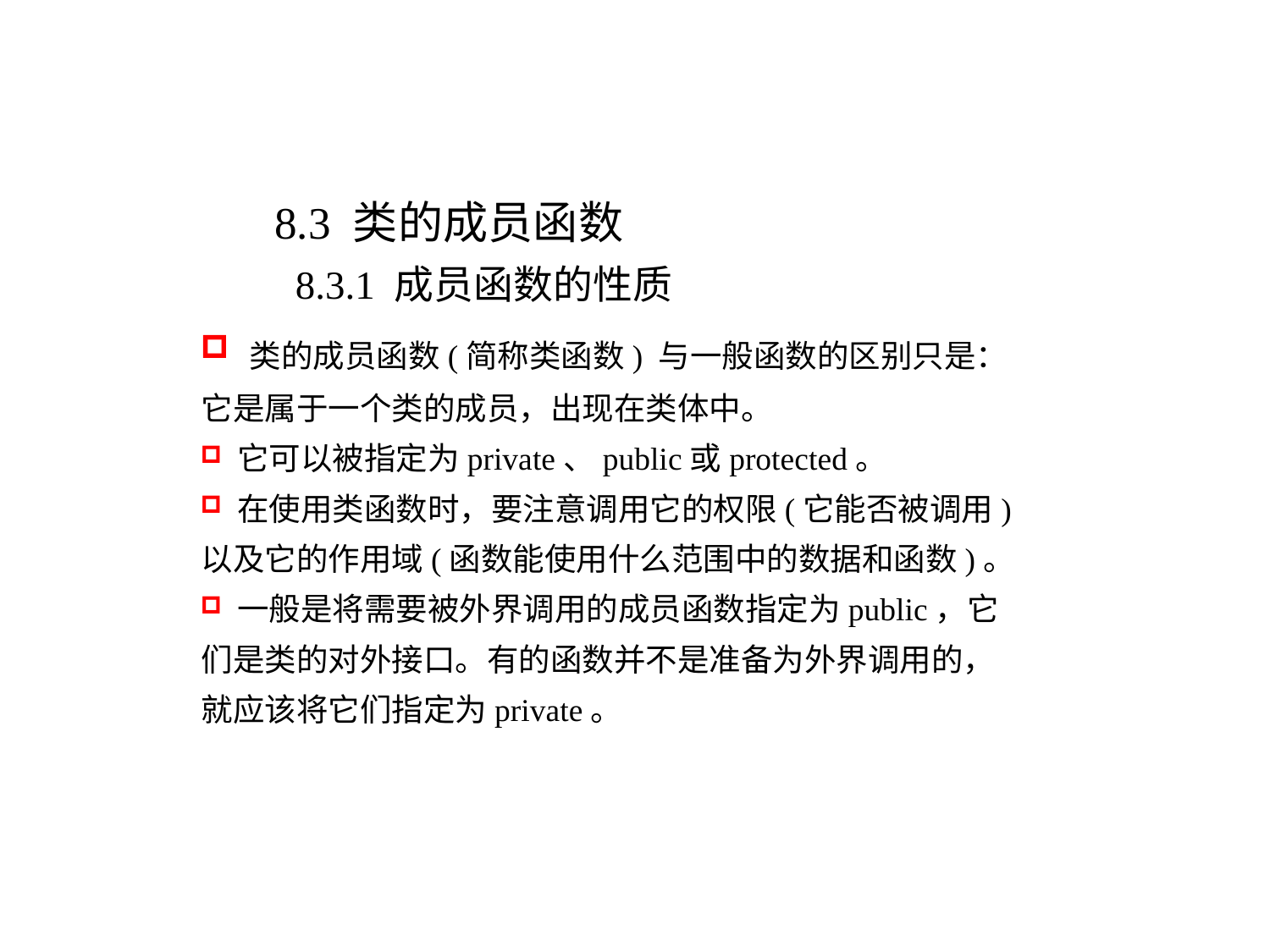

8.3 类的成员函数
 8.3.1 成员函数的性质
 类的成员函数(简称类函数) 与一般函数的区别只是： 它是属于一个类的成员，出现在类体中。
 它可以被指定为private、public或protected。
 在使用类函数时，要注意调用它的权限(它能否被调用)以及它的作用域(函数能使用什么范围中的数据和函数)。
 一般是将需要被外界调用的成员函数指定为public，它们是类的对外接口。有的函数并不是准备为外界调用的，就应该将它们指定为private。